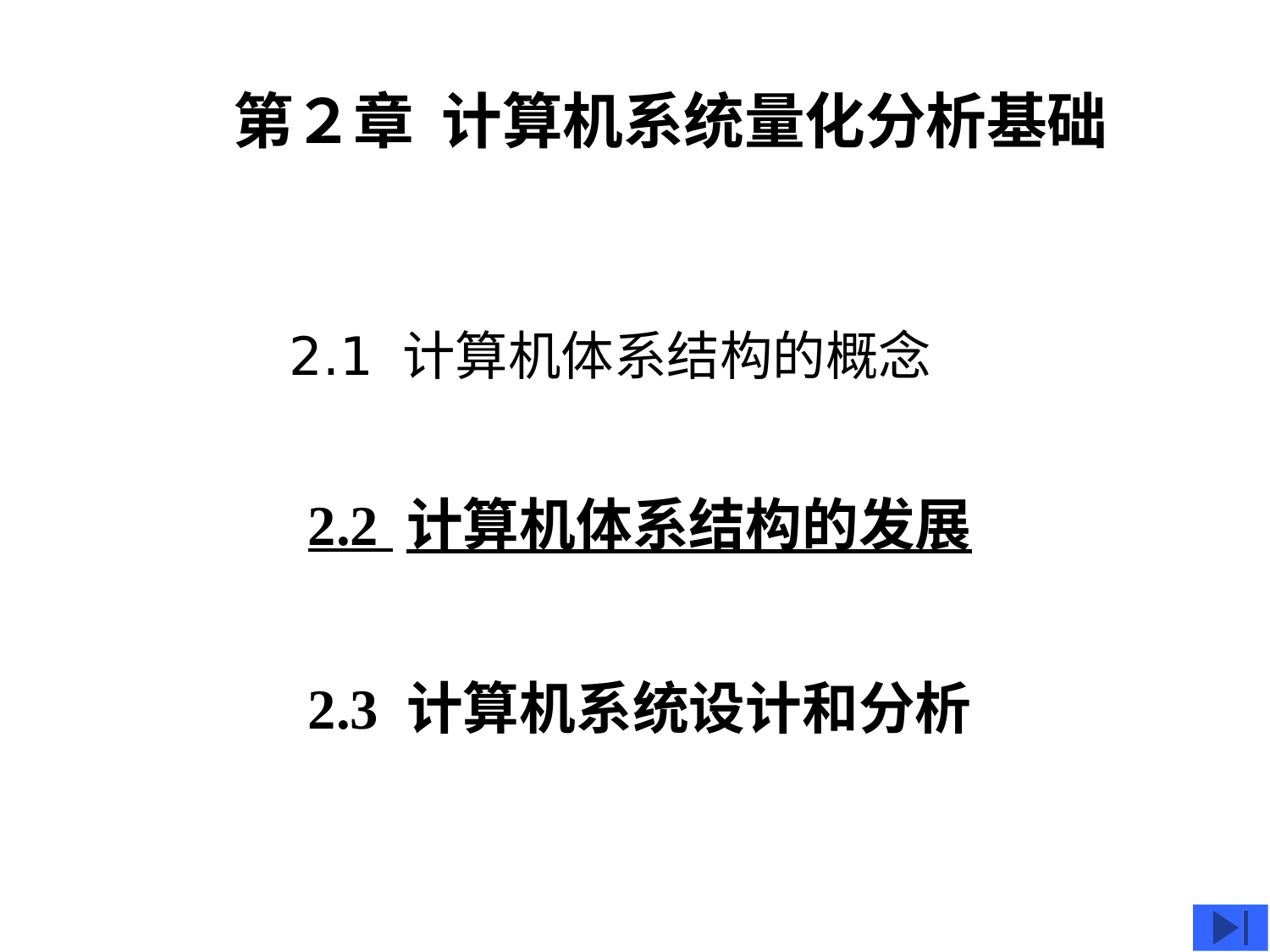

# 第２章  计算机系统量化分析基础
2.1 计算机体系结构的概念
2.2 计算机体系结构的发展
2.3 计算机系统设计和分析